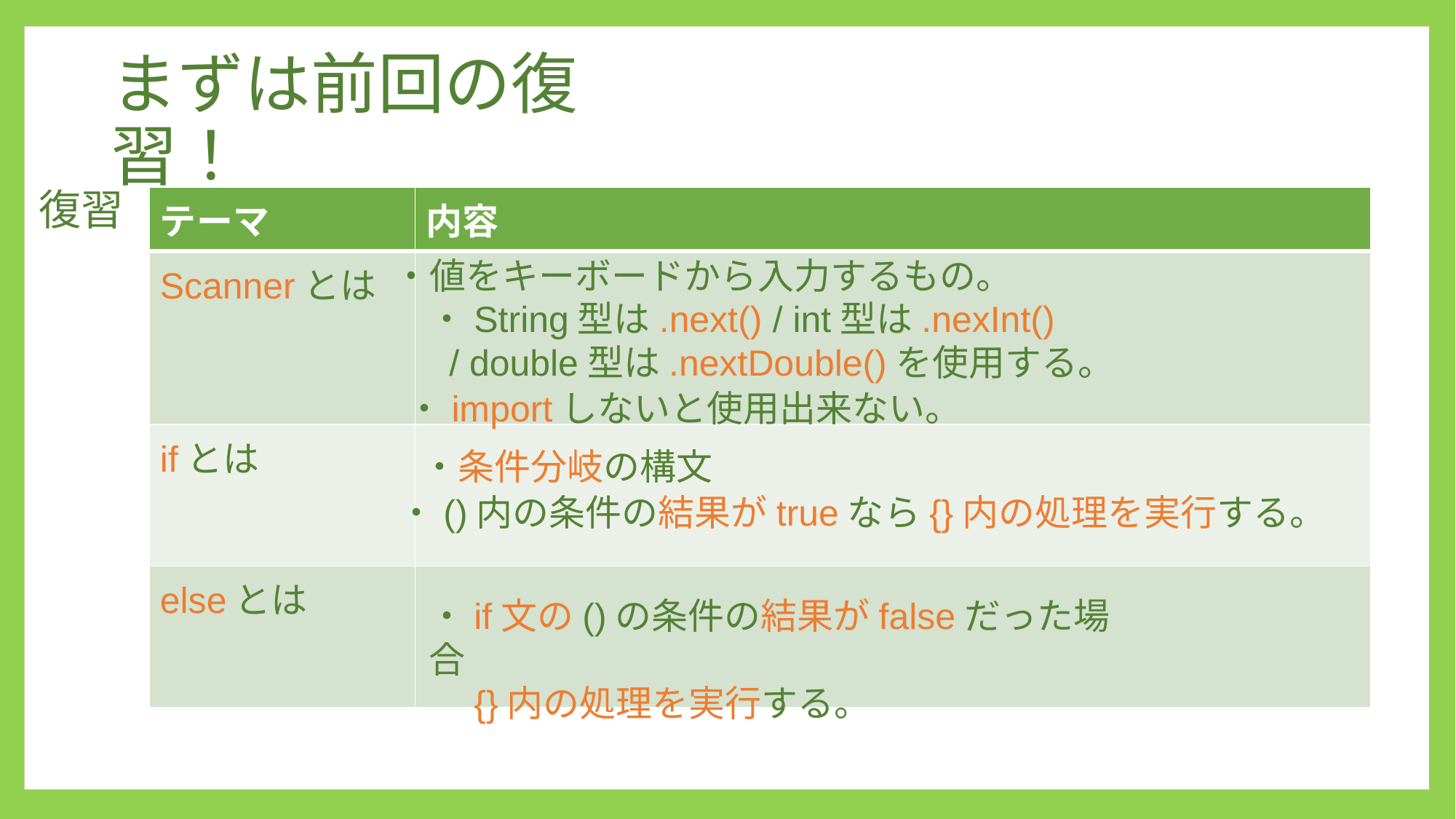

# まずは前回の復習！
復習
| テーマ | 内容 |
| --- | --- |
| Scannerとは |  |
| ifとは |  |
| elseとは |  |
・値をキーボードから入力するもの。
・String型は.next() / int型は.nexInt()
  / double型は.nextDouble()を使用する。
・importしないと使用出来ない。
・条件分岐の構文
・()内の条件の結果がtrueなら{}内の処理を実行する。
・if文の()の条件の結果がfalseだった場合
　{}内の処理を実行する。